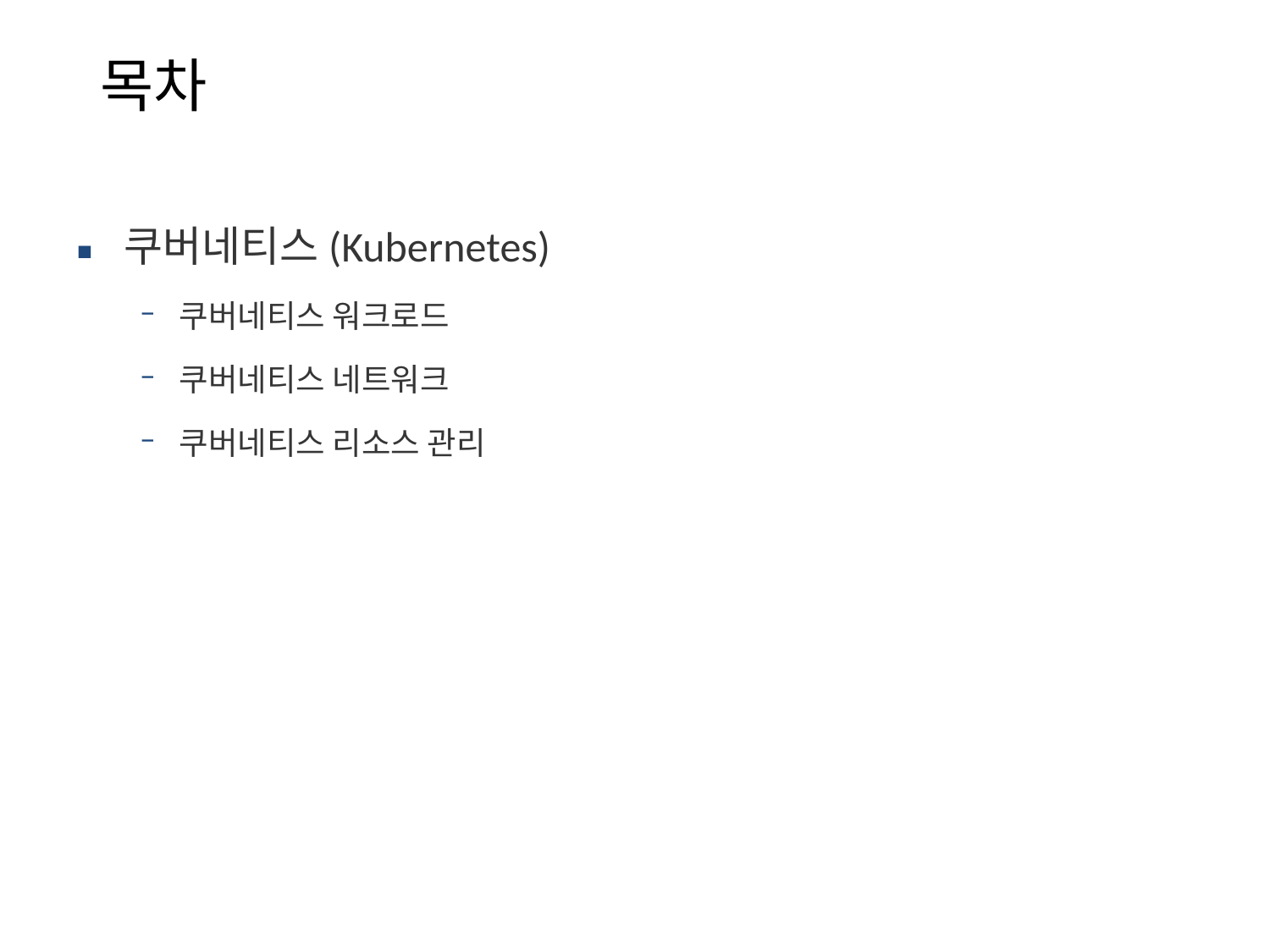

# 목차
쿠버네티스(Kubernetes)
쿠버네티스 워크로드
쿠버네티스 네트워크
쿠버네티스 리소스 관리